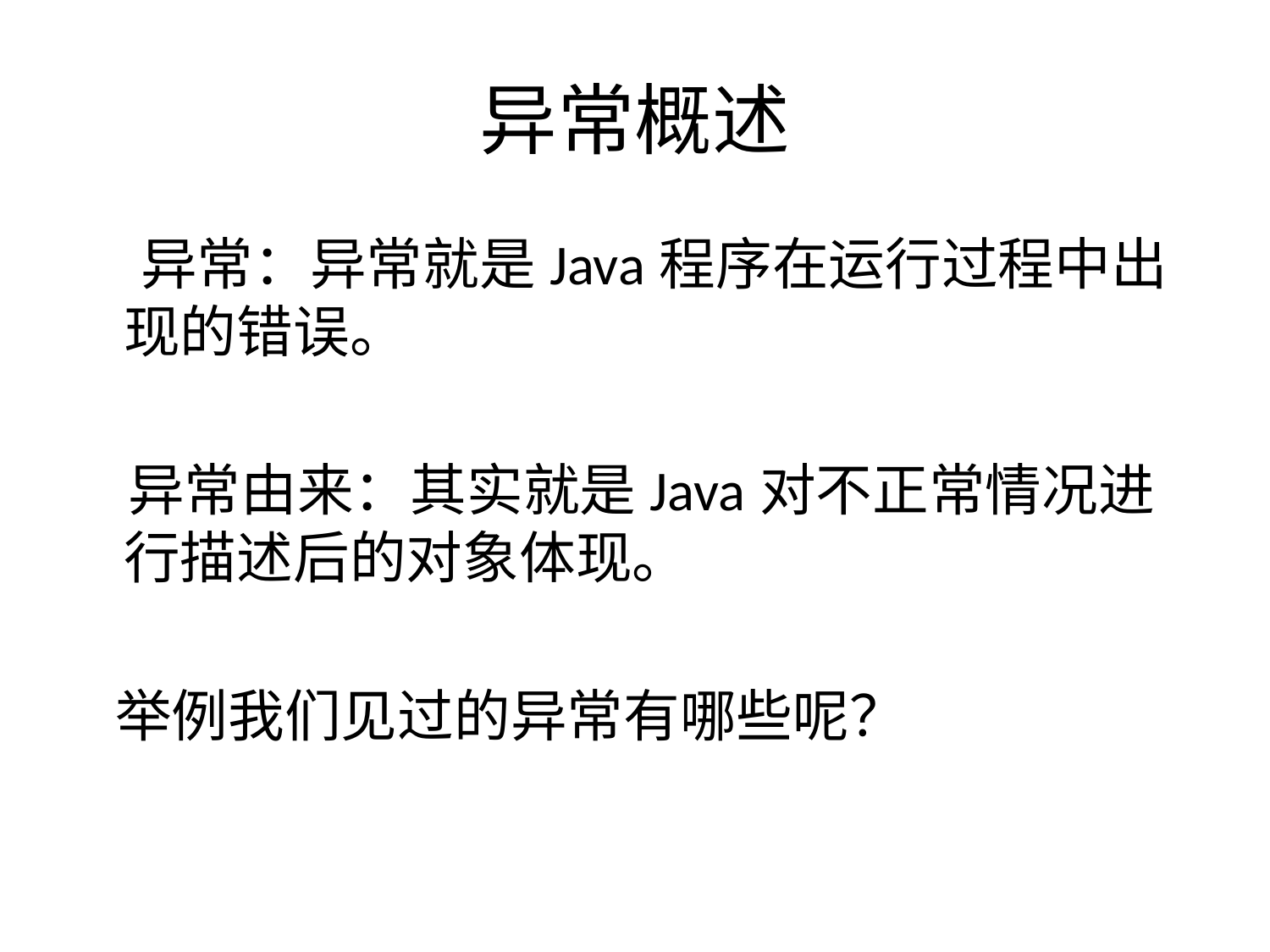

# 异常概述
    异常：异常就是Java程序在运行过程中出现的错误。

   异常由来：其实就是Java对不正常情况进行描述后的对象体现。

  举例我们见过的异常有哪些呢？